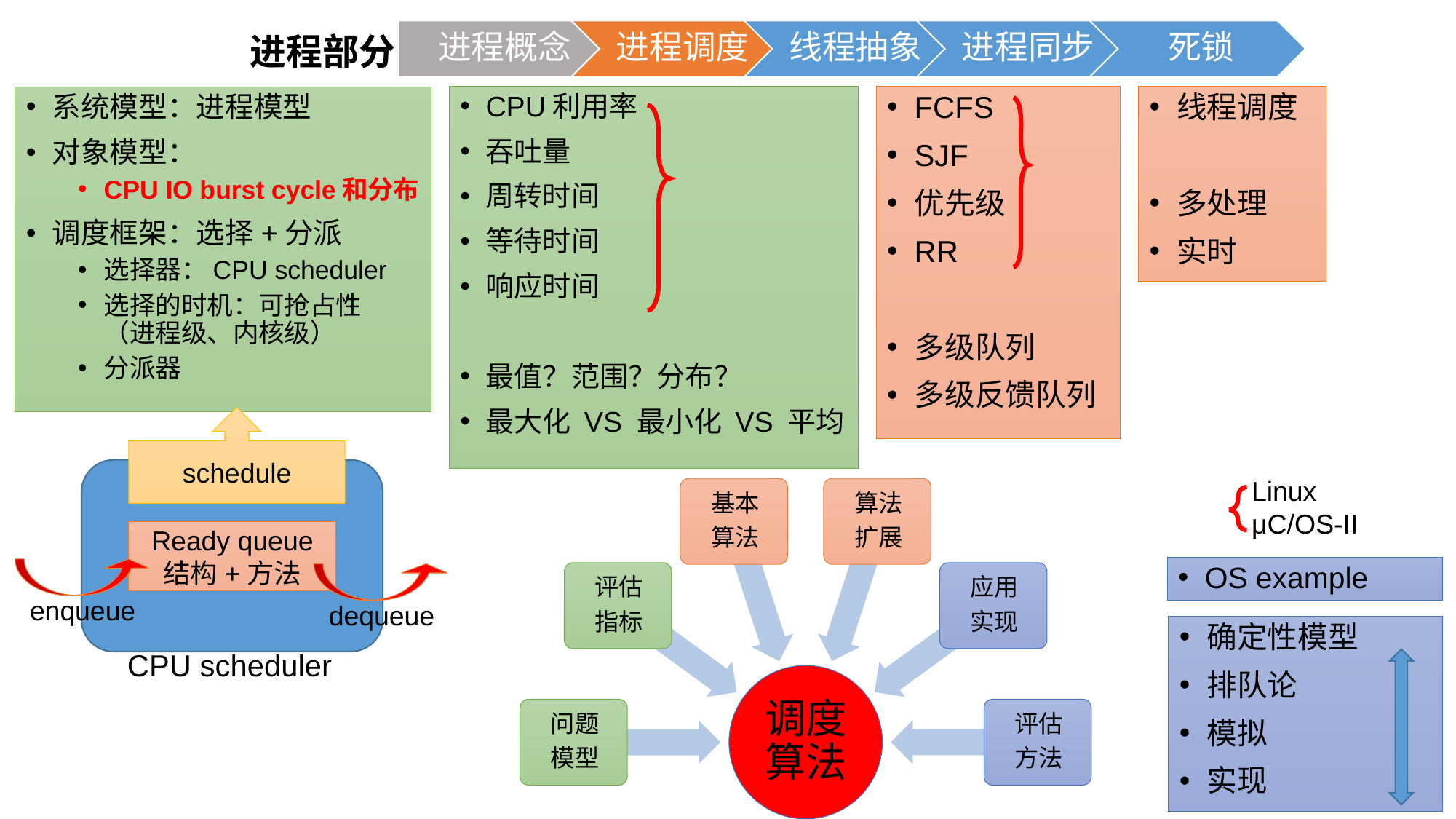

进程概念
进程调度
线程抽象
进程同步
死锁
进程部分
CPU利用率
吞吐量
周转时间
等待时间
响应时间

最值？范围？分布？
最大化 VS 最小化 VS 平均
FCFS
SJF
优先级
RR

多级队列
多级反馈队列
线程调度

多处理
实时
系统模型：进程模型
对象模型：
CPU IO burst cycle和分布
调度框架：选择+分派
选择器：CPU scheduler
选择的时机：可抢占性
（进程级、内核级）
分派器

schedule

Linux
μC/OS-II
调度算法
问题
模型
评估
指标
基本
算法
算法
扩展
应用
实现
评估
方法

Ready queue
结构+方法
OS example

enqueue

dequeue
确定性模型
排队论
模拟
实现
CPU scheduler